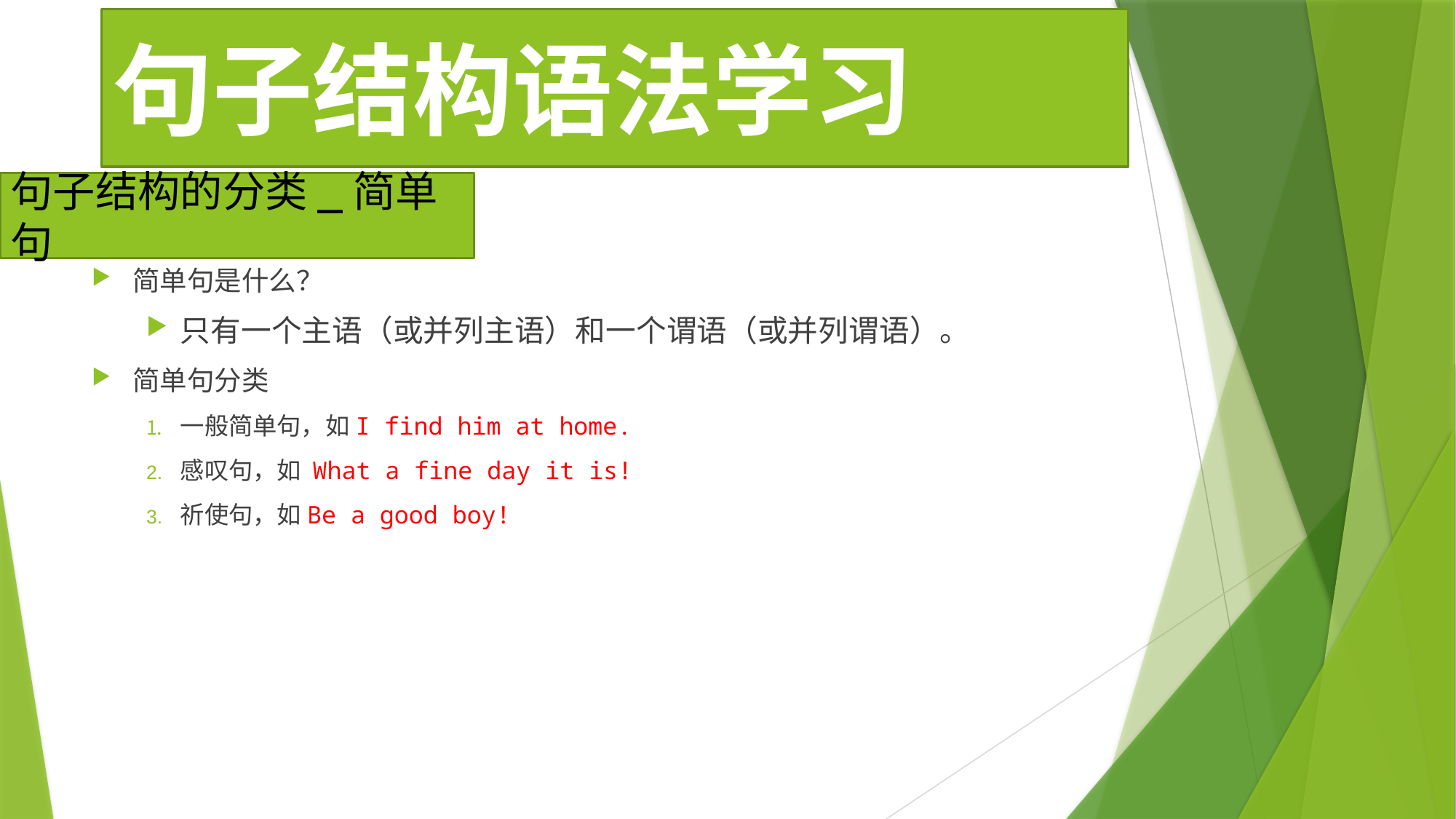

# 句子结构语法学习
句子结构的分类_简单句
简单句是什么？
只有一个主语（或并列主语）和一个谓语（或并列谓语）。
简单句分类
一般简单句，如I find him at home.
感叹句，如 What a fine day it is!
祈使句，如Be a good boy!